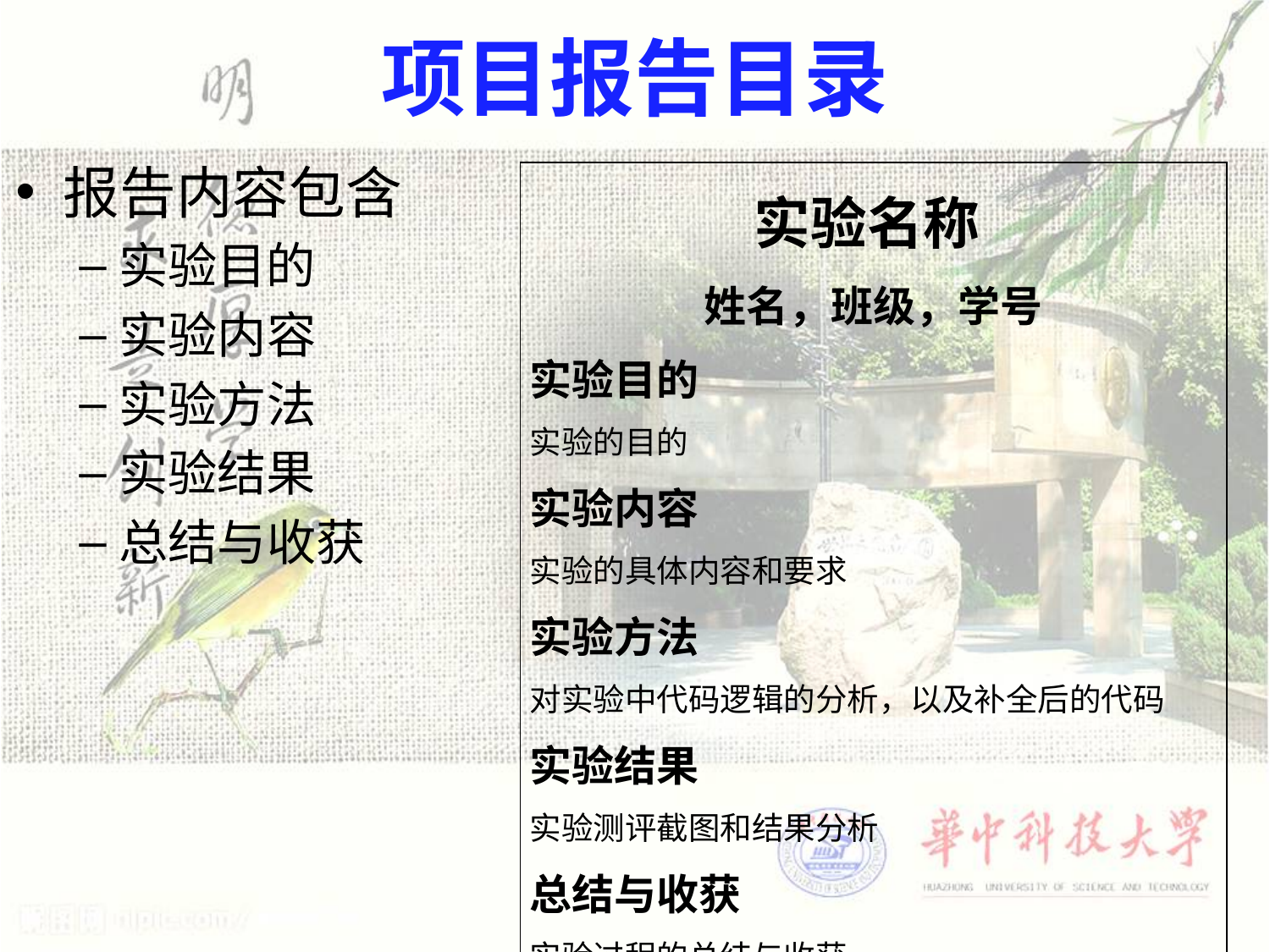

# 项目报告目录
报告内容包含
实验目的
实验内容
实验方法
实验结果
总结与收获
| 实验名称 姓名，班级，学号 实验目的 实验的目的 实验内容 实验的具体内容和要求 实验方法 对实验中代码逻辑的分析，以及补全后的代码 实验结果 实验测评截图和结果分析 总结与收获 实验过程的总结与收获 |
| --- |